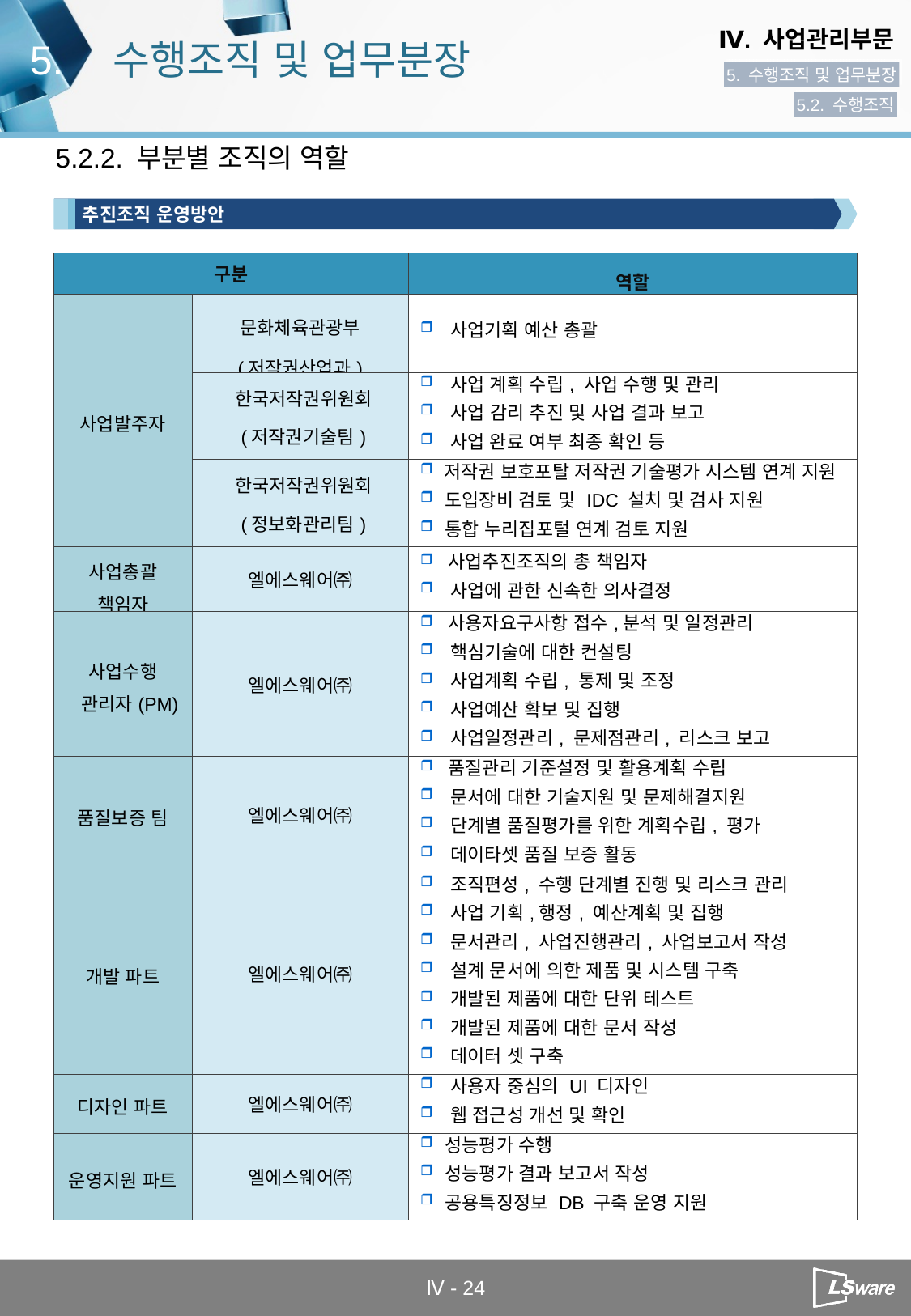

5.
수행조직 및 업무분장
5. 수행조직 및 업무분장
5.2. 수행조직
5.2.2. 부분별 조직의 역할

추진조직 운영방안
| 구분 |  | 역할 |
| --- | --- | --- |
| 사업발주자 | 문화체육관광부 (저작권산업과) | 사업기획 예산 총괄 |
|  | 한국저작권위원회 (저작권기술팀) | 사업 계획 수립, 사업 수행 및 관리 사업 감리 추진 및 사업 결과 보고 사업 완료 여부 최종 확인 등 |
|  | 한국저작권위원회 (정보화관리팀) | 저작권 보호포탈 저작권 기술평가 시스템 연계 지원 도입장비 검토 및 IDC 설치 및 검사 지원 통합 누리집포털 연계 검토 지원 |
| 사업총괄 책임자 | 엘에스웨어㈜ | 사업추진조직의 총 책임자 사업에 관한 신속한 의사결정 |
| 사업수행 관리자(PM) | 엘에스웨어㈜ | 사용자요구사항 접수,분석 및 일정관리 핵심기술에 대한 컨설팅 사업계획 수립, 통제 및 조정 사업예산 확보 및 집행 사업일정관리, 문제점관리, 리스크 보고 |
| 품질보증 팀 | 엘에스웨어㈜ | 품질관리 기준설정 및 활용계획 수립 문서에 대한 기술지원 및 문제해결지원 단계별 품질평가를 위한 계획수립, 평가 데이타셋 품질 보증 활동 |
| 개발 파트 | 엘에스웨어㈜ | 조직편성, 수행 단계별 진행 및 리스크 관리 사업 기획,행정, 예산계획 및 집행 문서관리, 사업진행관리, 사업보고서 작성 설계 문서에 의한 제품 및 시스템 구축 개발된 제품에 대한 단위 테스트 개발된 제품에 대한 문서 작성 데이터 셋 구축 |
| 디자인 파트 | 엘에스웨어㈜ | 사용자 중심의 UI 디자인 웹 접근성 개선 및 확인 |
| 운영지원 파트 | 엘에스웨어㈜ | 성능평가 수행 성능평가 결과 보고서 작성 공용특징정보 DB 구축 운영 지원 |